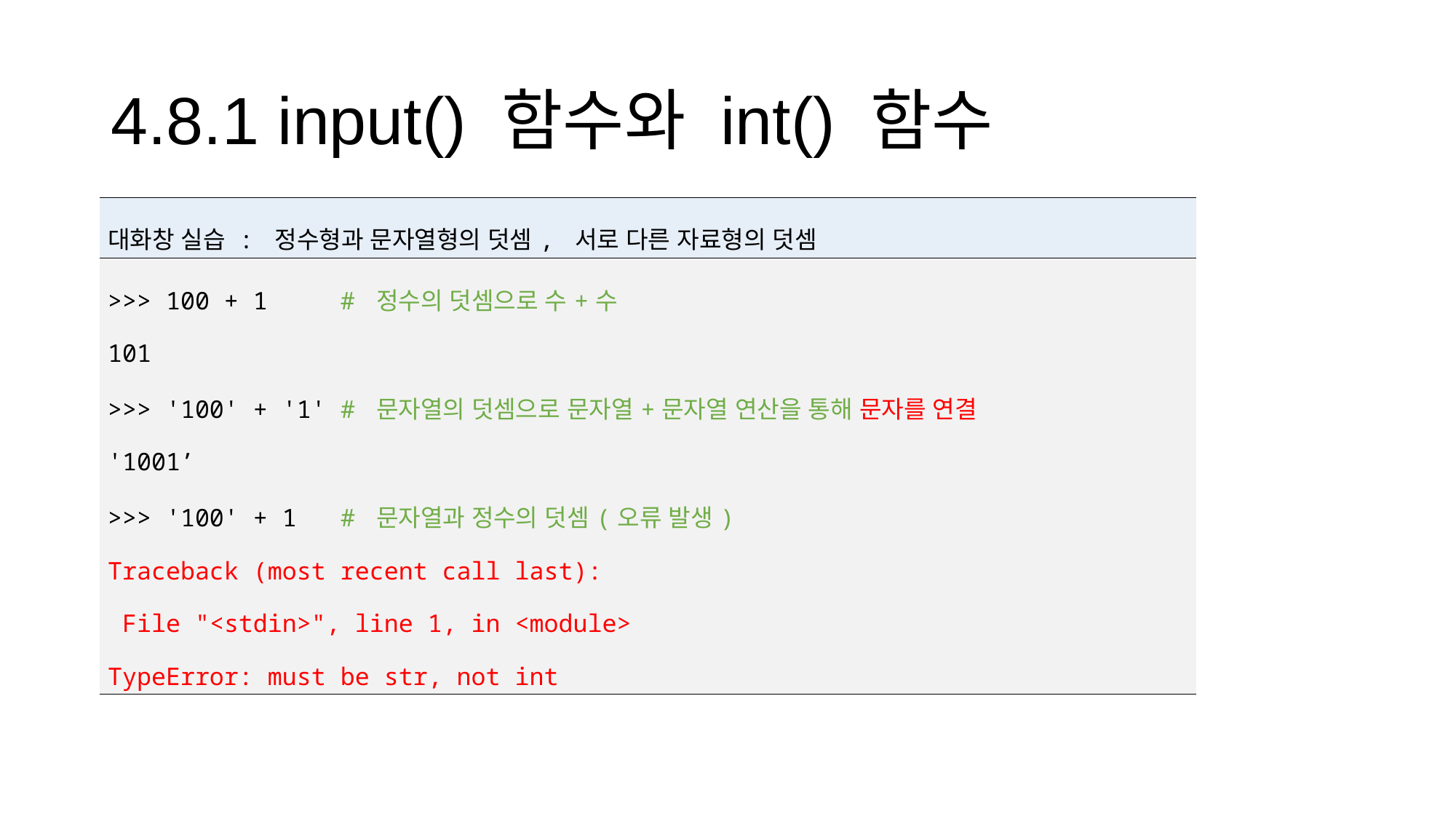

# 4.8.1 input() 함수와 int() 함수
| 대화창 실습 : 정수형과 문자열형의 덧셈, 서로 다른 자료형의 덧셈 |
| --- |
| >>> 100 + 1 # 정수의 덧셈으로 수+수 101 >>> '100' + '1' # 문자열의 덧셈으로 문자열+문자열 연산을 통해 문자를 연결 '1001’ >>> '100' + 1 # 문자열과 정수의 덧셈(오류 발생) Traceback (most recent call last): File "<stdin>", line 1, in <module> TypeError: must be str, not int |